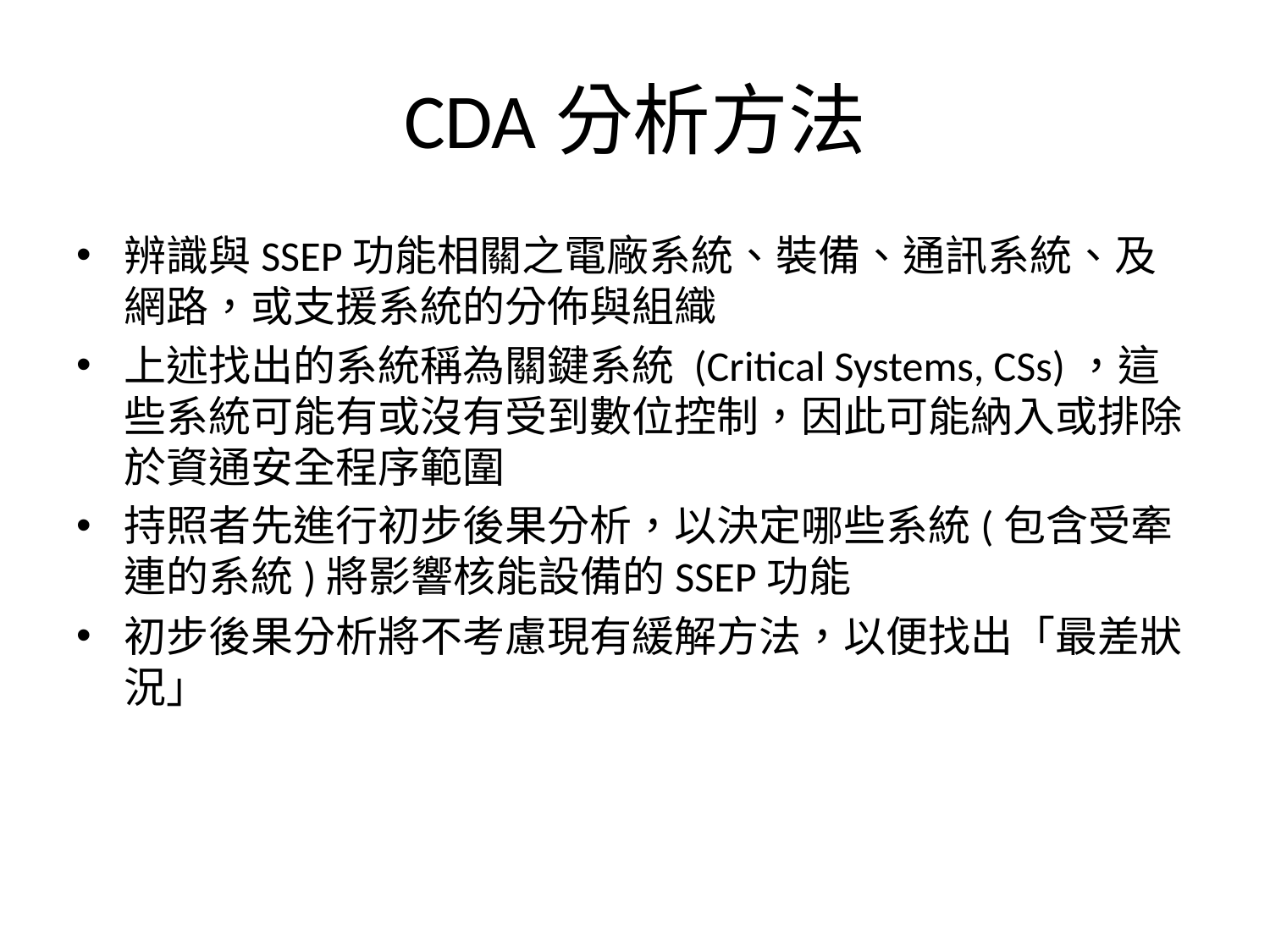

# CDA分析方法
辨識與SSEP功能相關之電廠系統、裝備、通訊系統、及網路，或支援系統的分佈與組織
上述找出的系統稱為關鍵系統 (Critical Systems, CSs)，這些系統可能有或沒有受到數位控制，因此可能納入或排除於資通安全程序範圍
持照者先進行初步後果分析，以決定哪些系統(包含受牽連的系統)將影響核能設備的SSEP功能
初步後果分析將不考慮現有緩解方法，以便找出「最差狀況」